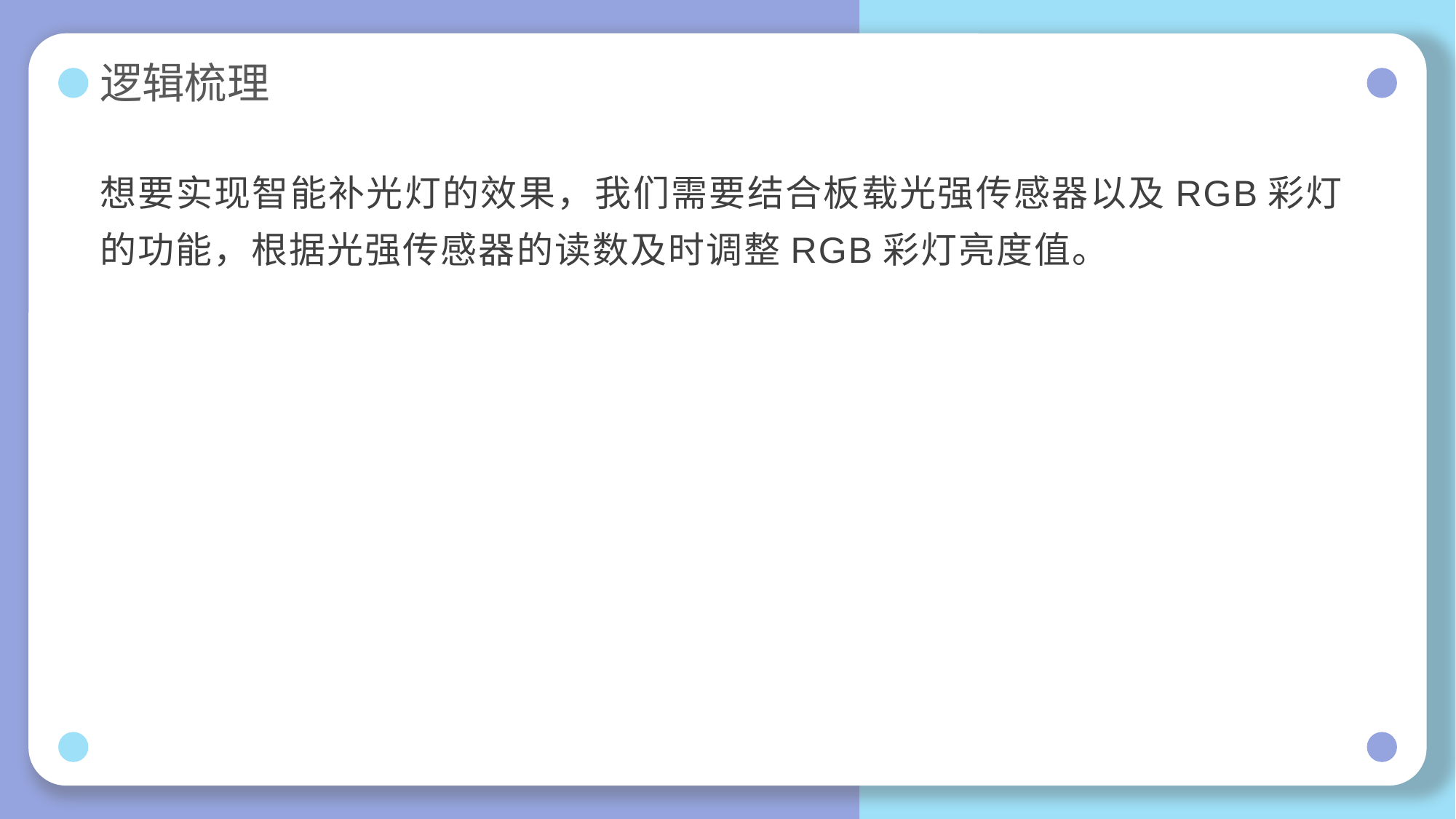

# 逻辑梳理
想要实现智能补光灯的效果，我们需要结合板载光强传感器以及RGB彩灯的功能，根据光强传感器的读数及时调整RGB彩灯亮度值。